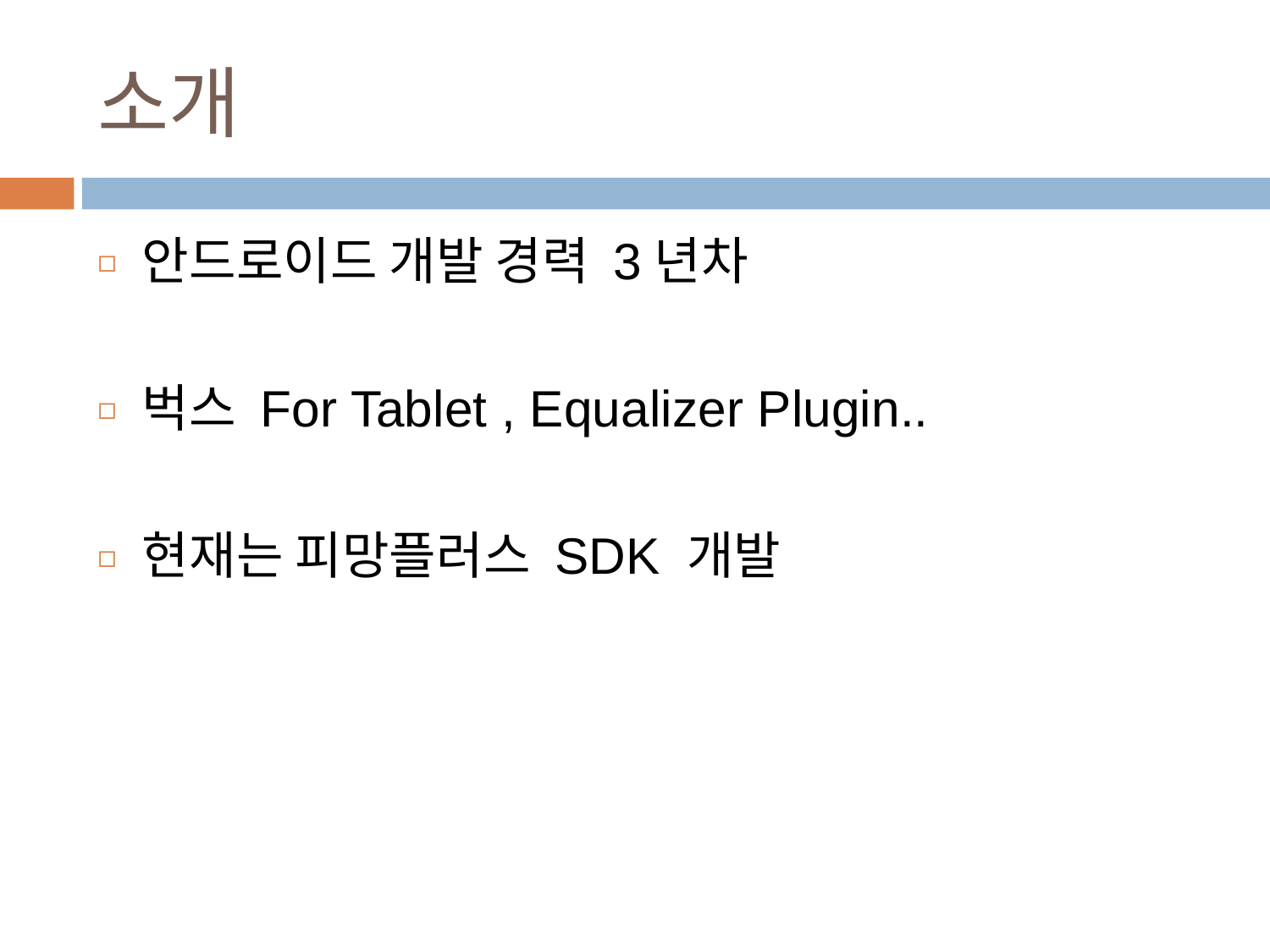

# 소개
안드로이드 개발 경력 3년차

벅스 For Tablet , Equalizer Plugin..

현재는 피망플러스 SDK 개발